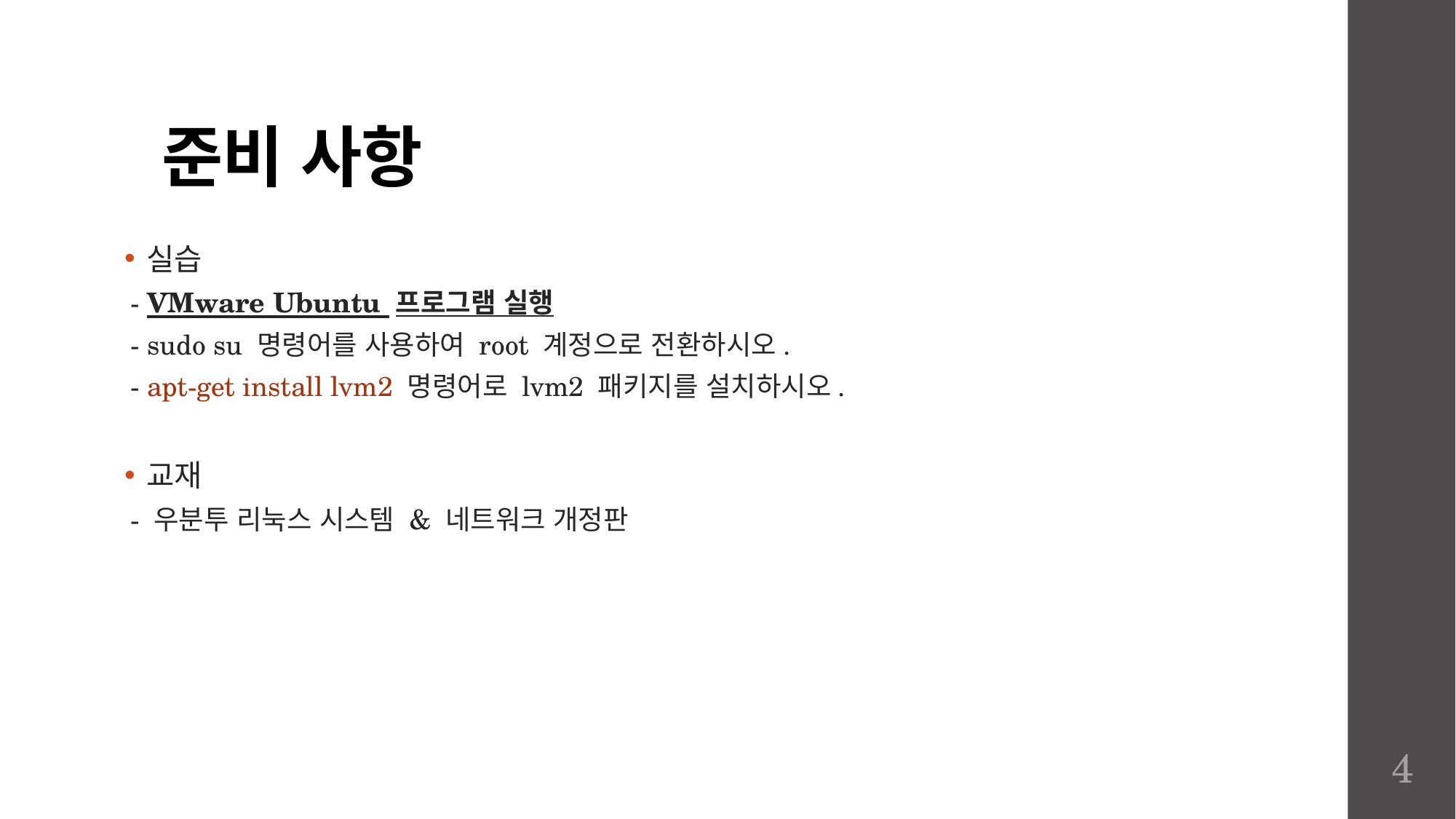

# 준비 사항
실습
     - VMware Ubuntu 프로그램 실행
     - sudo su 명령어를 사용하여 root 계정으로 전환하시오.
     - apt-get install lvm2 명령어로 lvm2 패키지를 설치하시오.

교재
     - 우분투 리눅스 시스템 & 네트워크 개정판
4